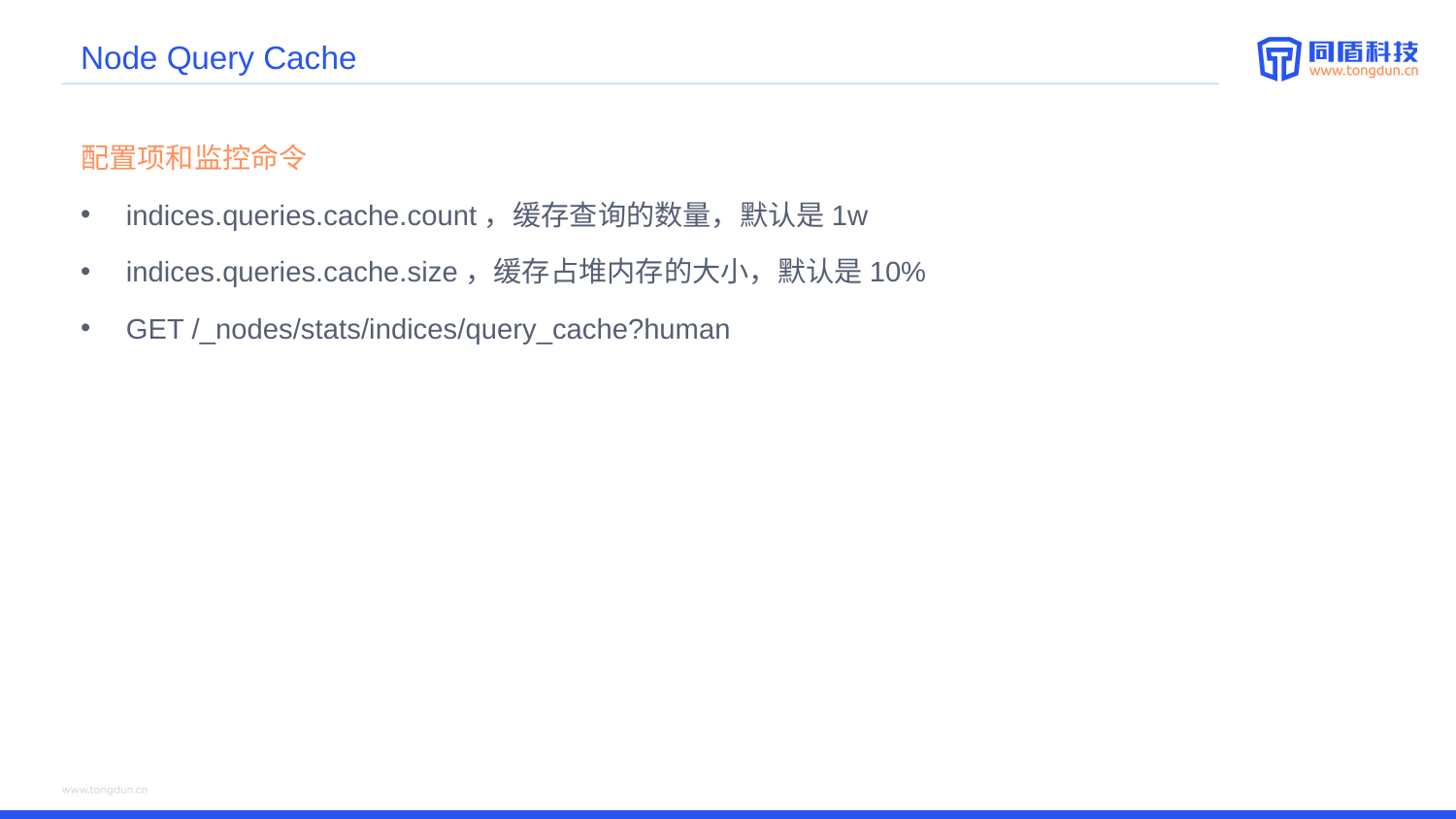

# Node Query Cache
配置项和监控命令
indices.queries.cache.count，缓存查询的数量，默认是1w
indices.queries.cache.size，缓存占堆内存的大小，默认是10%
GET /_nodes/stats/indices/query_cache?human